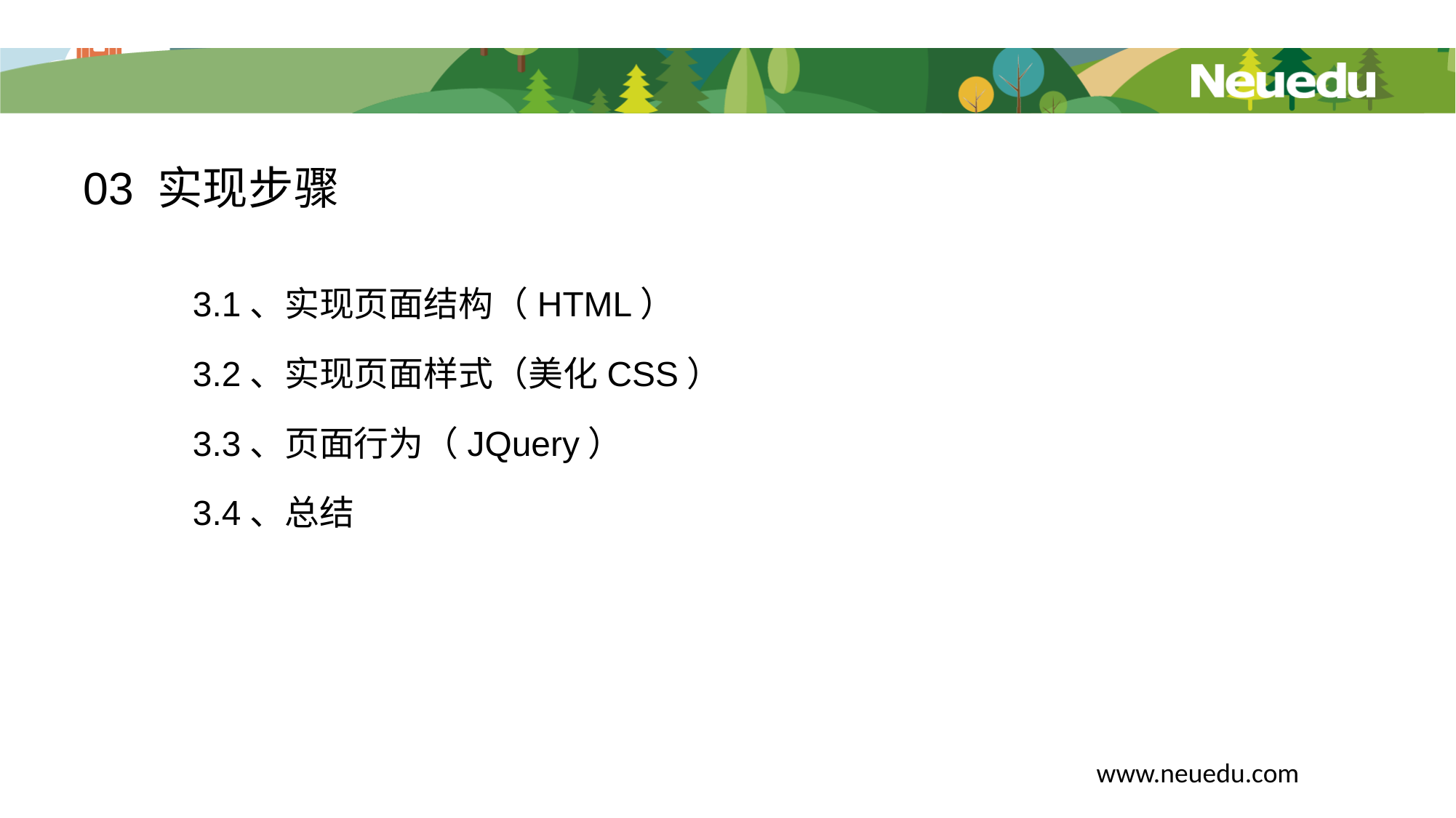

# 03 实现步骤
3.1、实现页面结构（HTML）
3.2、实现页面样式（美化CSS）
3.3、页面行为（JQuery）
3.4、总结